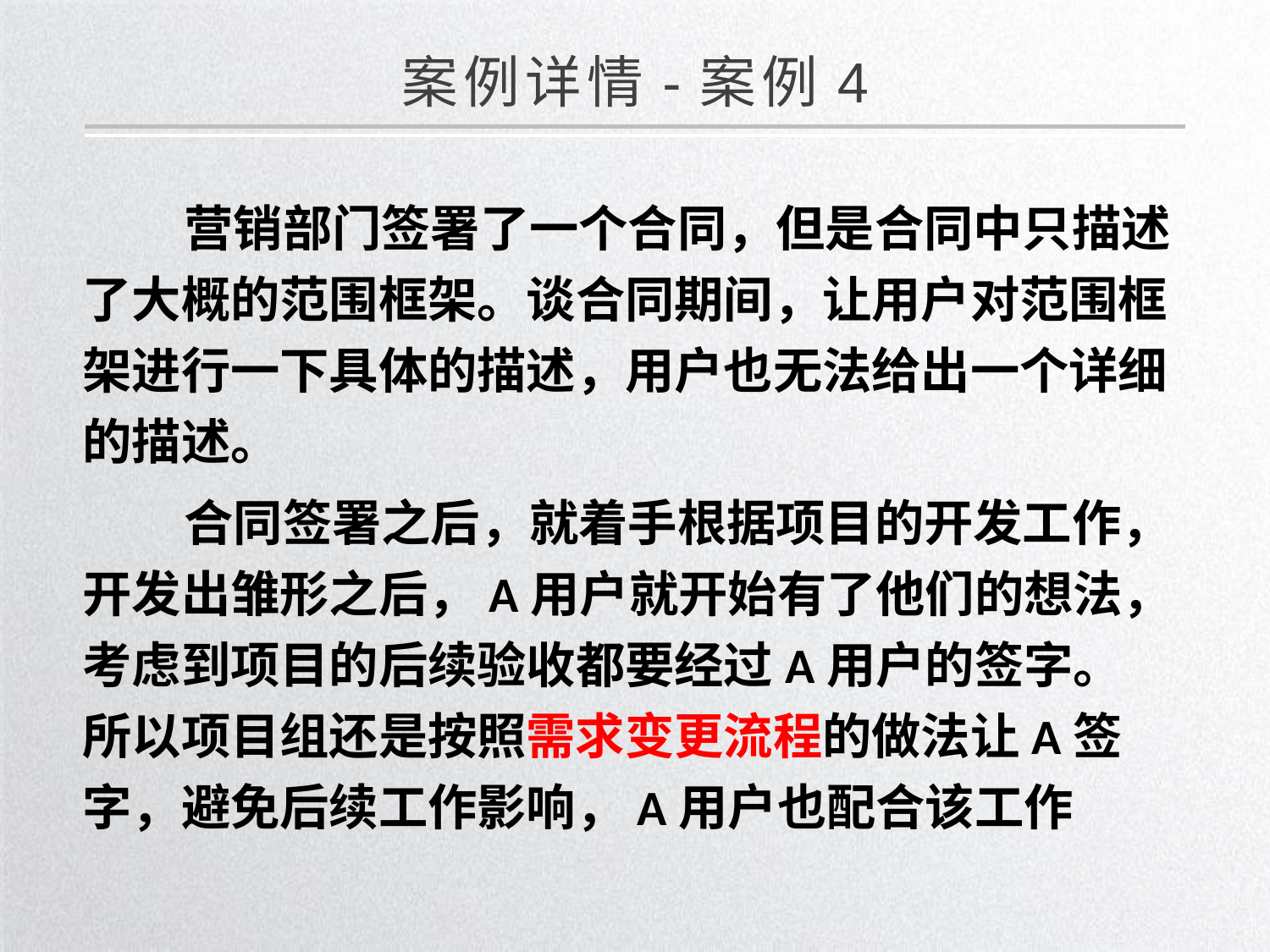

案例详情-案例4
        营销部门签署了一个合同，但是合同中只描述了大概的范围框架。谈合同期间，让用户对范围框架进行一下具体的描述，用户也无法给出一个详细的描述。
        合同签署之后，就着手根据项目的开发工作，开发出雏形之后，A用户就开始有了他们的想法，考虑到项目的后续验收都要经过A用户的签字。所以项目组还是按照需求变更流程的做法让A签字，避免后续工作影响，A用户也配合该工作